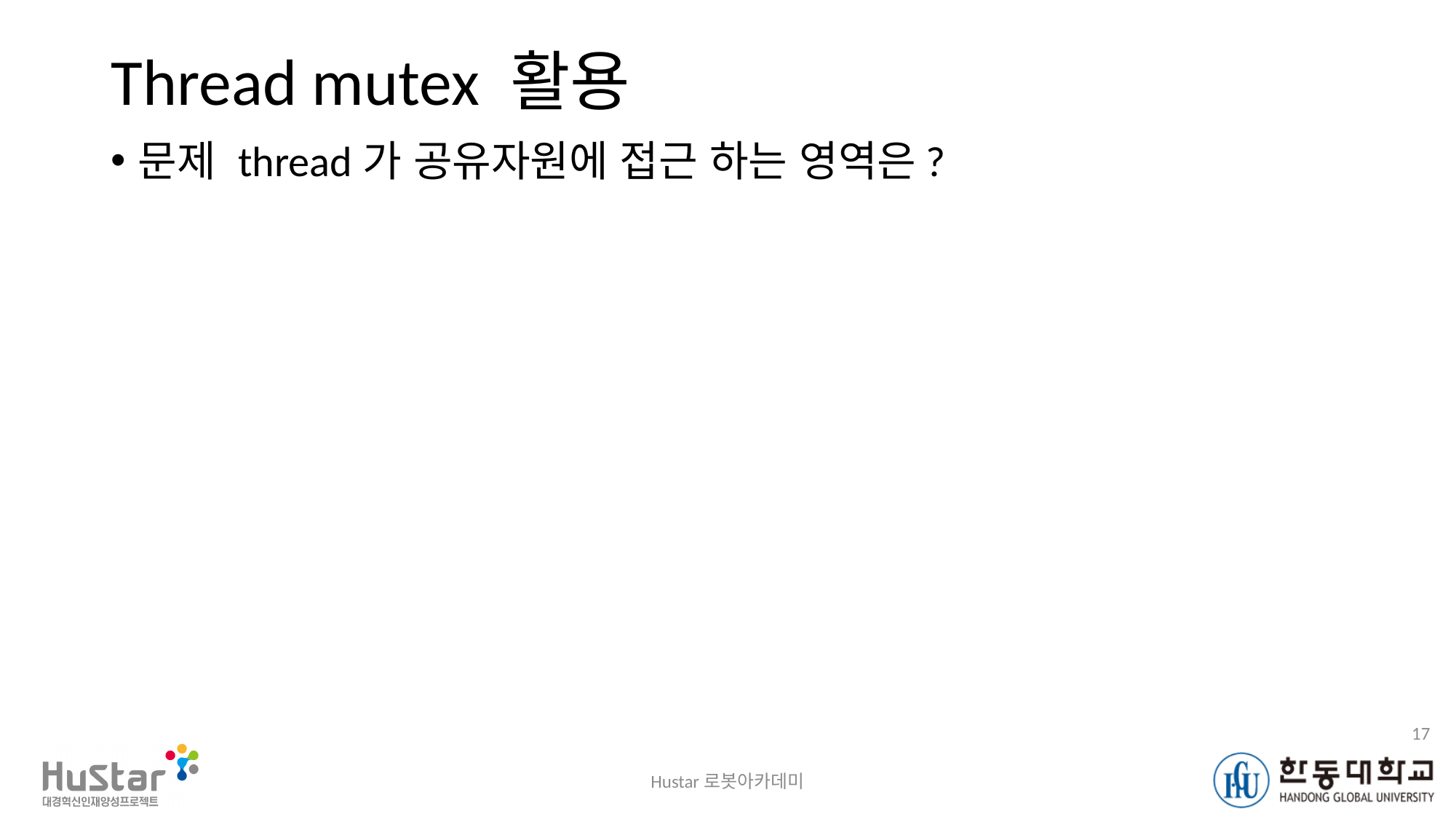

# Thread mutex 활용
문제 thread가 공유자원에 접근 하는 영역은?
17
Hustar로봇아카데미